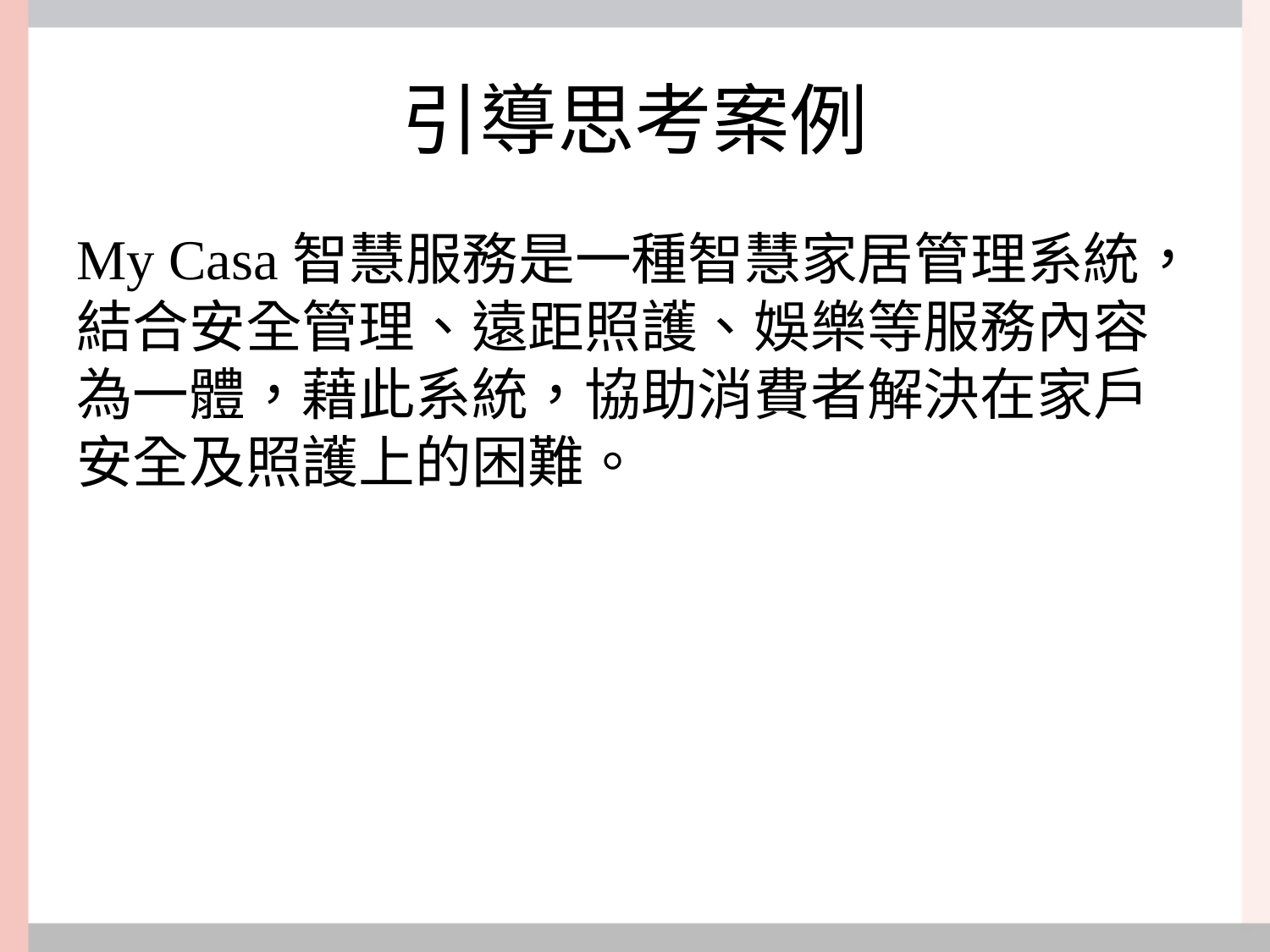

# 引導思考案例
My Casa智慧服務是一種智慧家居管理系統，結合安全管理、遠距照護、娛樂等服務內容為一體，藉此系統，協助消費者解決在家戶安全及照護上的困難。